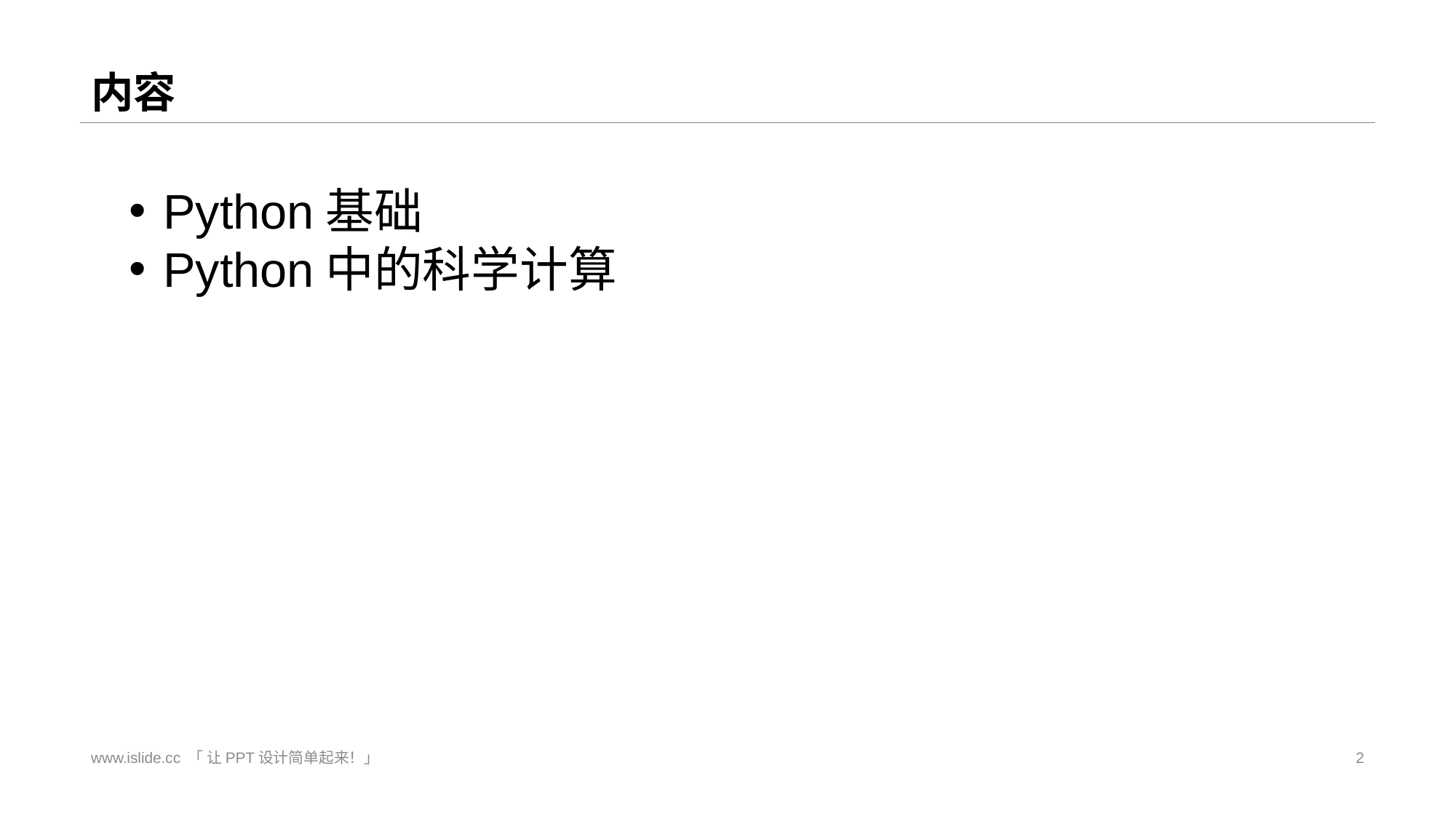

# 内容
Python基础
Python中的科学计算

www.islide.cc 「 让PPT设计简单起来！」
2